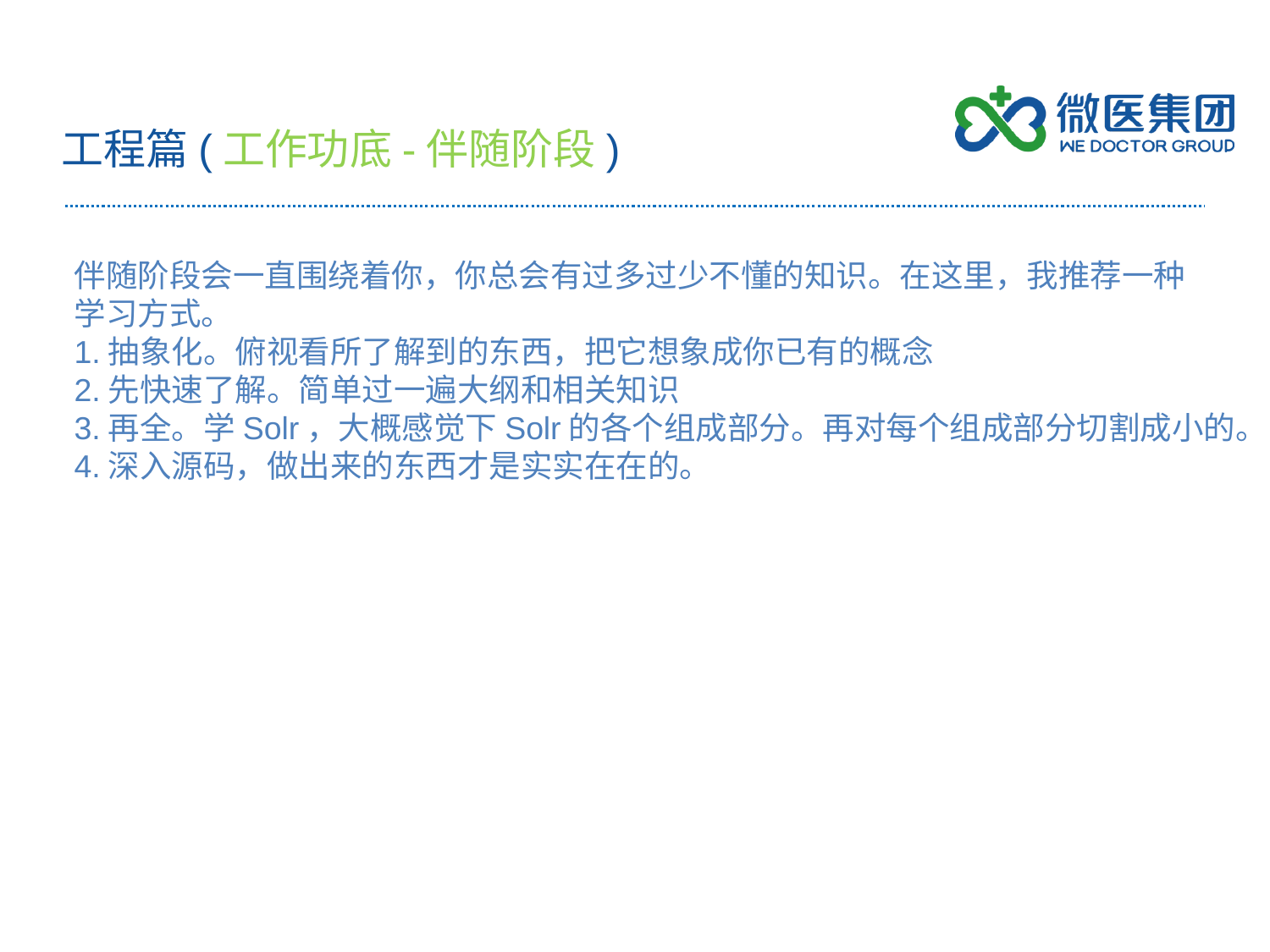

工程篇(工作功底-伴随阶段)
伴随阶段会一直围绕着你，你总会有过多过少不懂的知识。在这里，我推荐一种
学习方式。
1.抽象化。俯视看所了解到的东西，把它想象成你已有的概念
2.先快速了解。简单过一遍大纲和相关知识
3.再全。学Solr，大概感觉下Solr的各个组成部分。再对每个组成部分切割成小的。
4.深入源码，做出来的东西才是实实在在的。